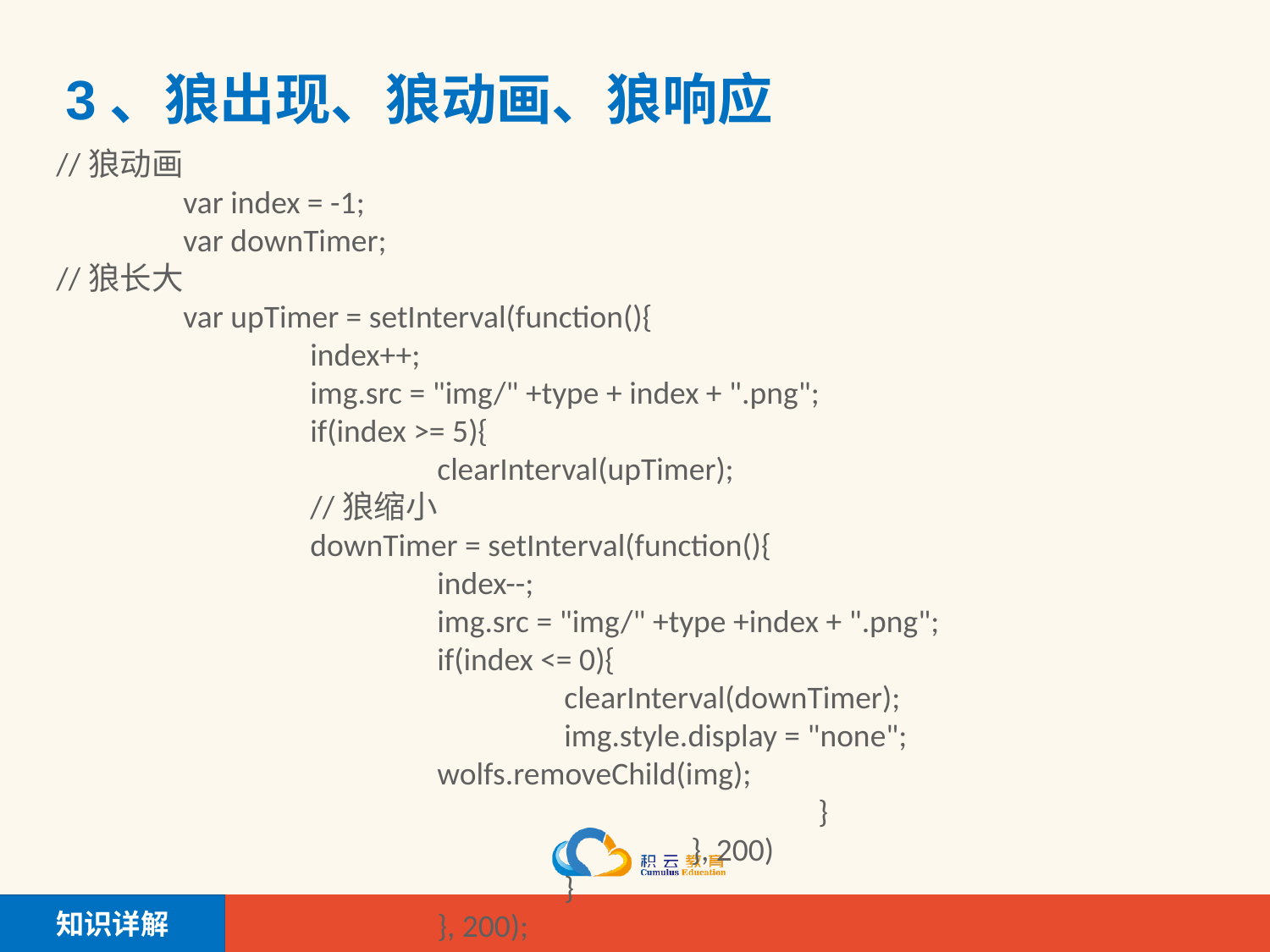

# 3、狼出现、狼动画、狼响应
//狼动画
	var index = -1;
	var downTimer;
//狼长大
	var upTimer = setInterval(function(){
		index++;
		img.src = "img/" +type + index + ".png";
		if(index >= 5){
			clearInterval(upTimer);
		//狼缩小
		downTimer = setInterval(function(){
			index--;
			img.src = "img/" +type +index + ".png";
			if(index <= 0){
				clearInterval(downTimer);
				img.style.display = "none";
			wolfs.removeChild(img);
						}
					}, 200)
				}
			}, 200);